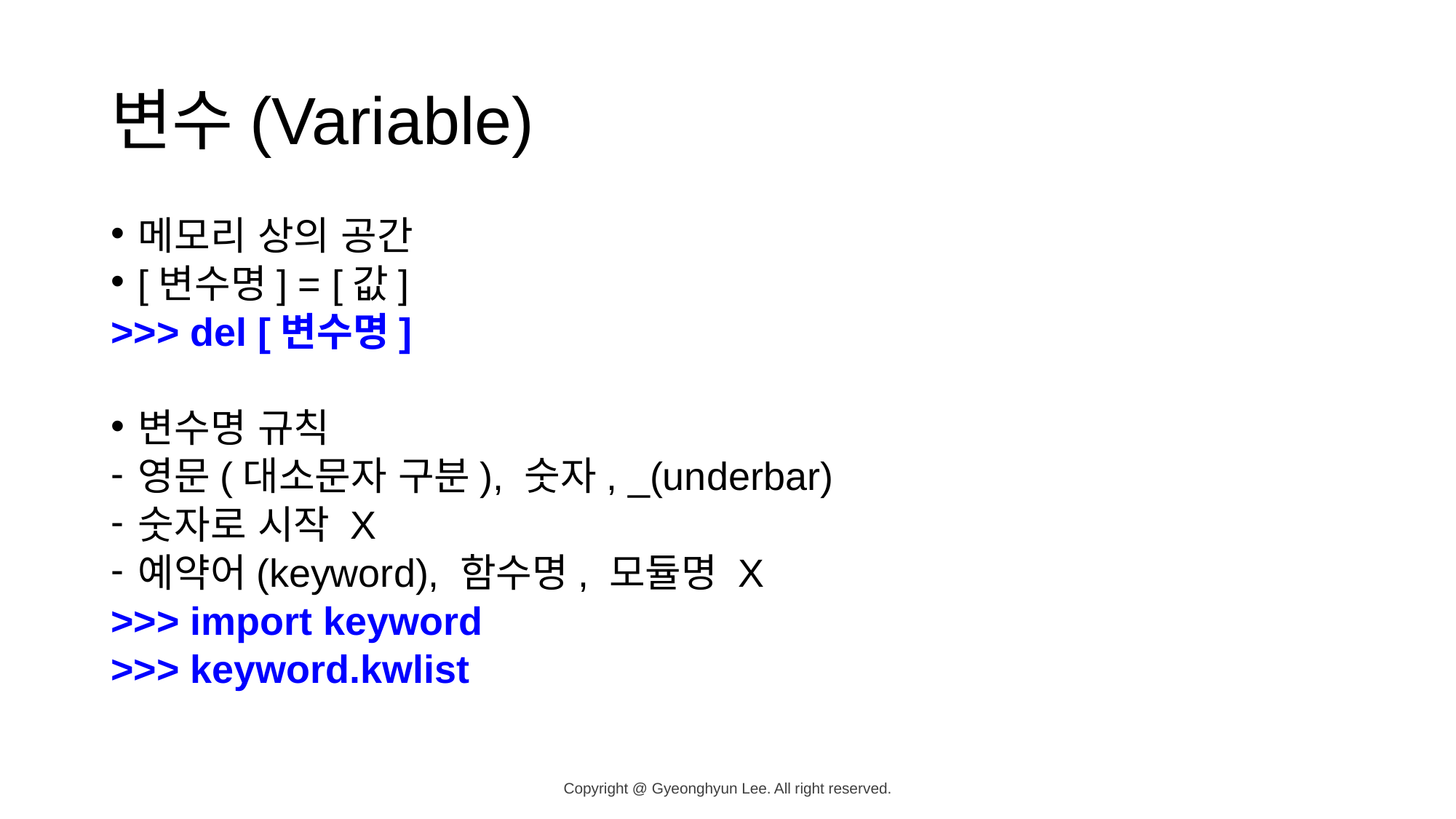

# 변수(Variable)
메모리 상의 공간
[변수명] = [값]
>>> del [변수명]

변수명 규칙
영문(대소문자 구분), 숫자, _(underbar)
숫자로 시작 X
예약어(keyword), 함수명, 모듈명 X
>>> import keyword
>>> keyword.kwlist